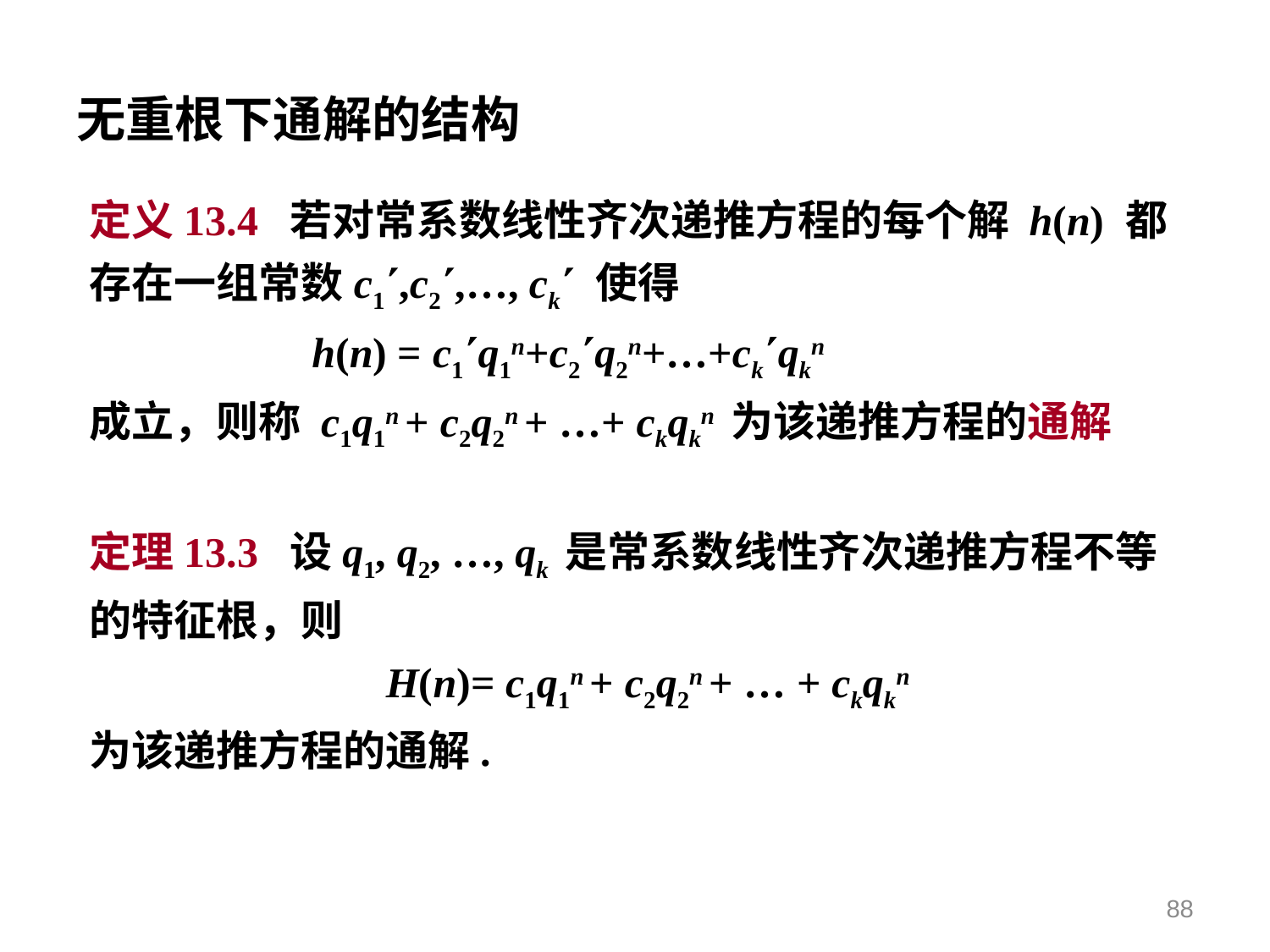

# 无重根下通解的结构
定义13.4  若对常系数线性齐次递推方程的每个解 h(n) 都
存在一组常数c1′,c2′,…, ck′ 使得
                     h(n) = c1′q1n+c2′q2n+…+ck′qkn
成立，则称 c1q1n + c2q2n + …+ ckqkn 为该递推方程的通解
定理13.3  设q1, q2, …, qk 是常系数线性齐次递推方程不等
的特征根，则
                            H(n)= c1q1n + c2q2n + … + ckqkn
为该递推方程的通解.
88